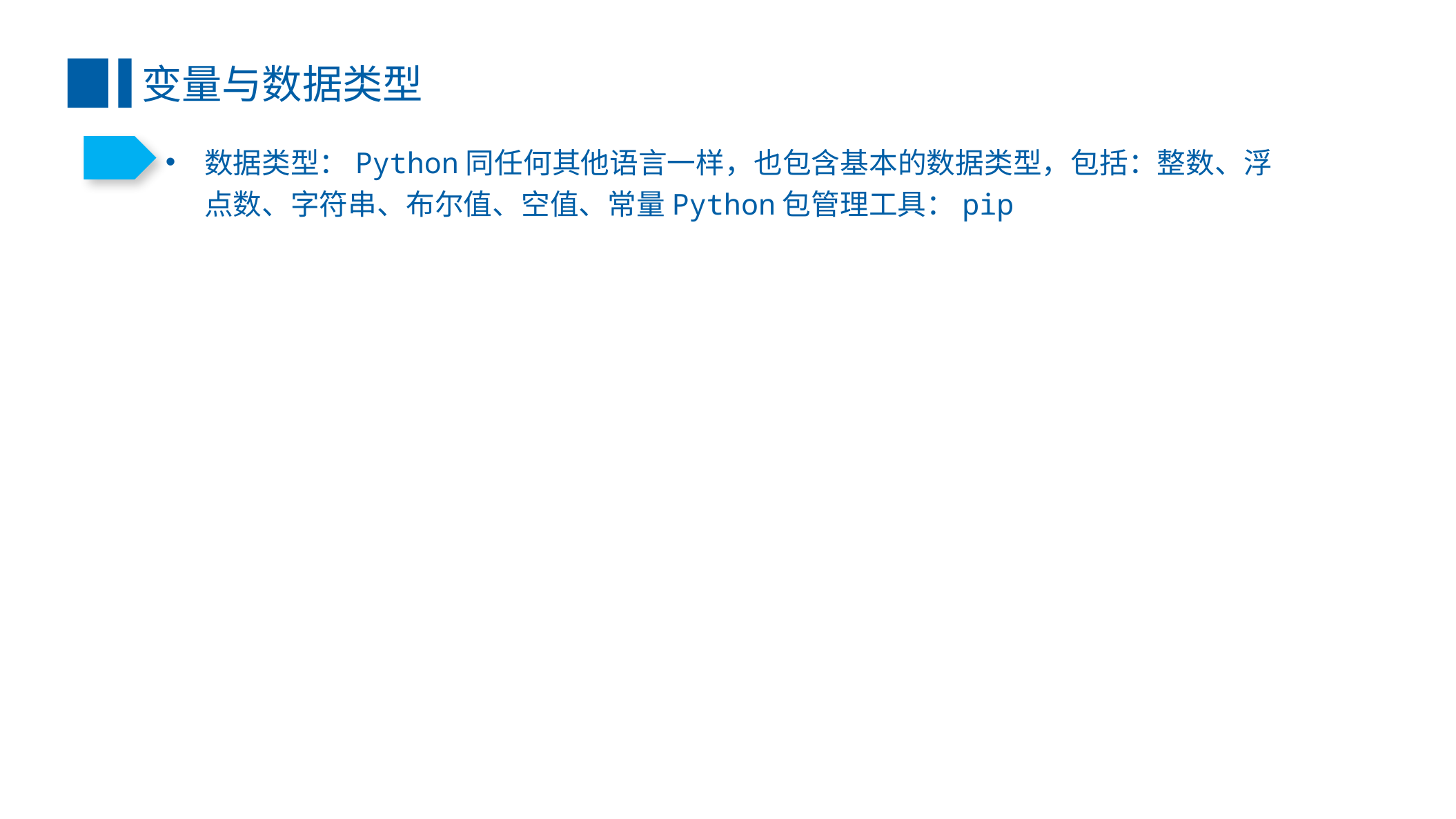

变量与数据类型

数据类型：Python同任何其他语言一样，也包含基本的数据类型，包括：整数、浮点数、字符串、布尔值、空值、常量Python包管理工具：pip